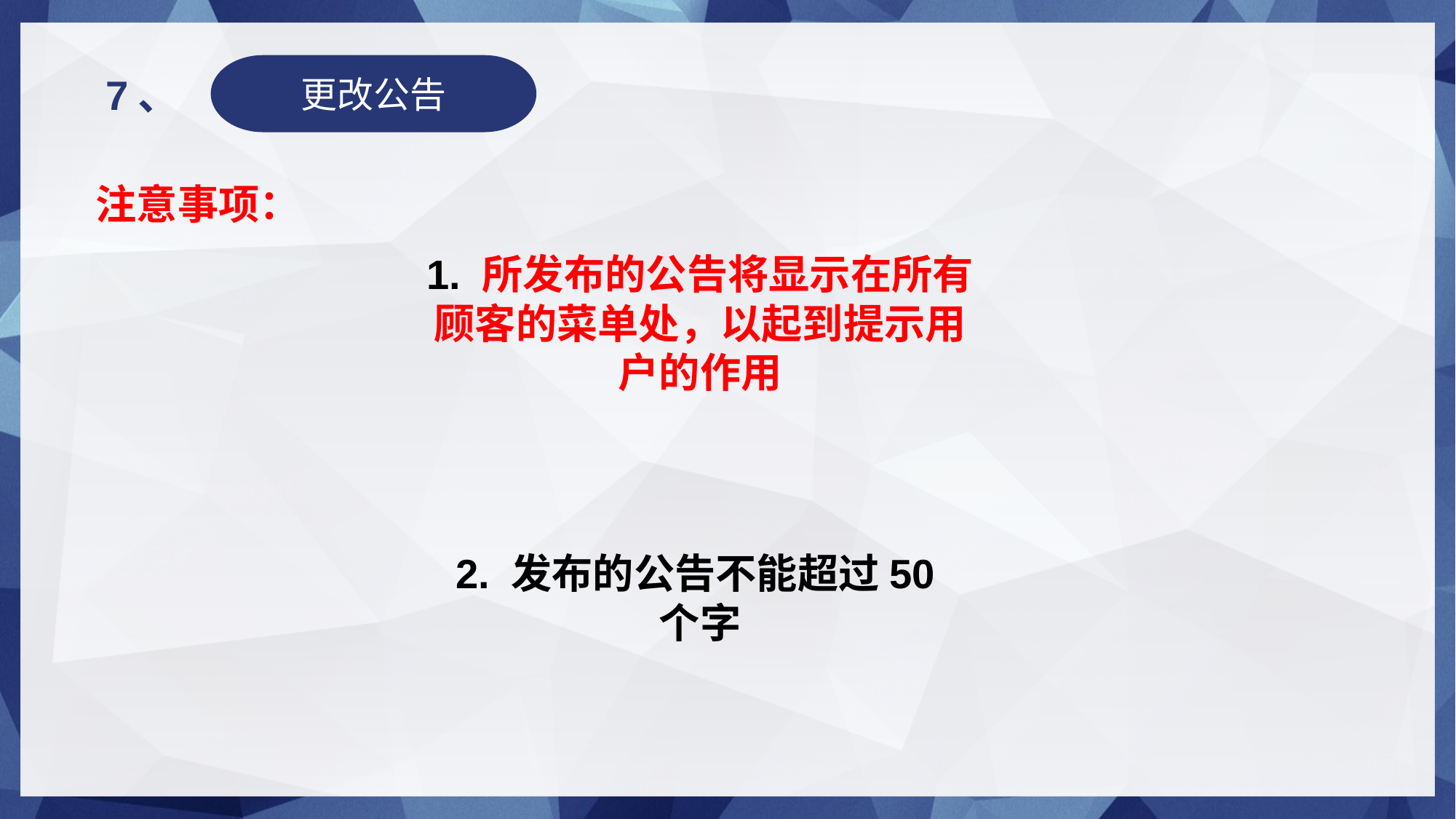

更改公告
7、
注意事项：
1. 所发布的公告将显示在所有顾客的菜单处，以起到提示用户的作用
2. 发布的公告不能超过50个字